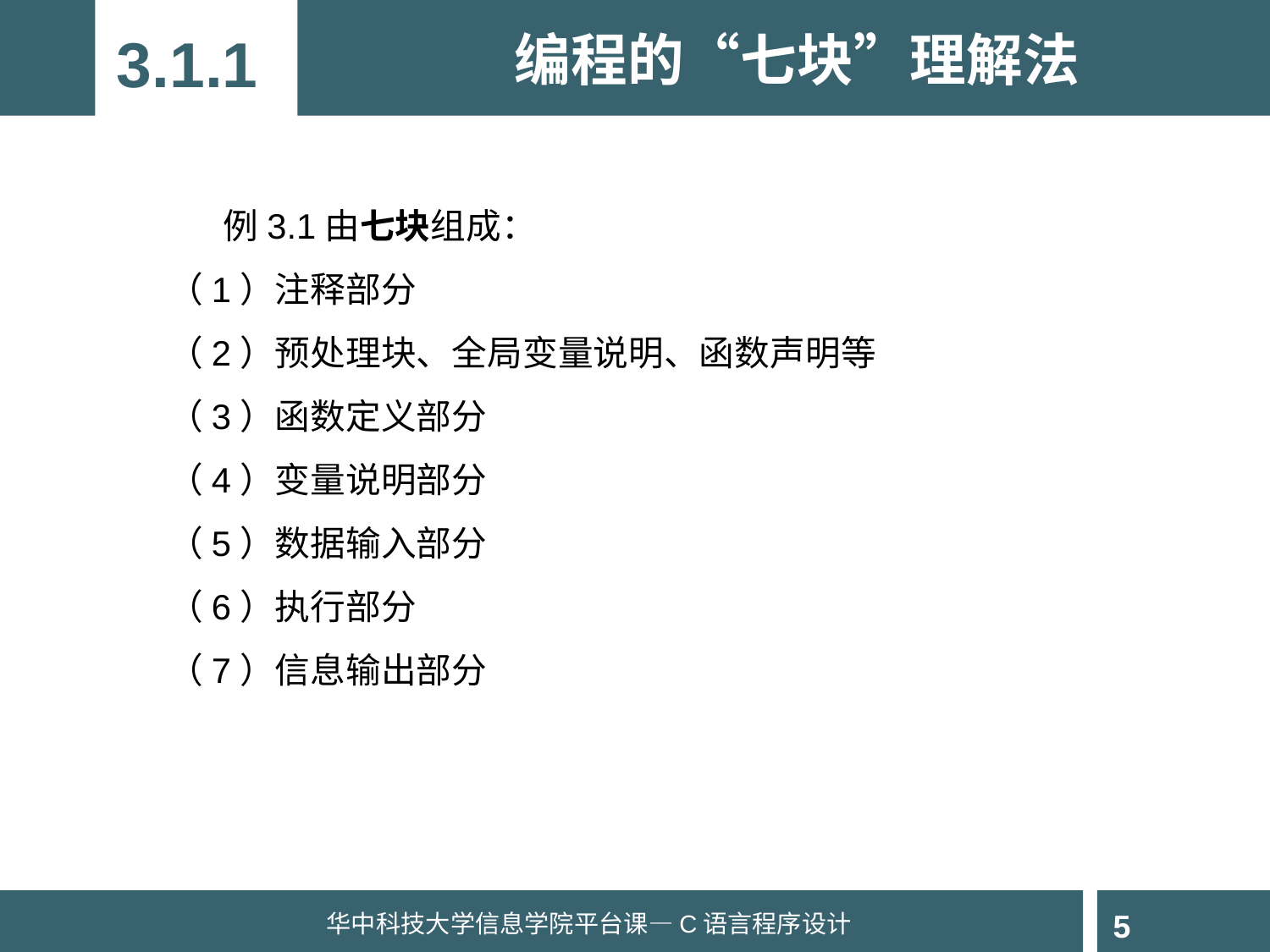

编程的“七块”理解法
3.1.1
      例3.1由七块组成：
（1）注释部分
（2）预处理块、全局变量说明、函数声明等
（3）函数定义部分
（4）变量说明部分
（5）数据输入部分
（6）执行部分
（7）信息输出部分